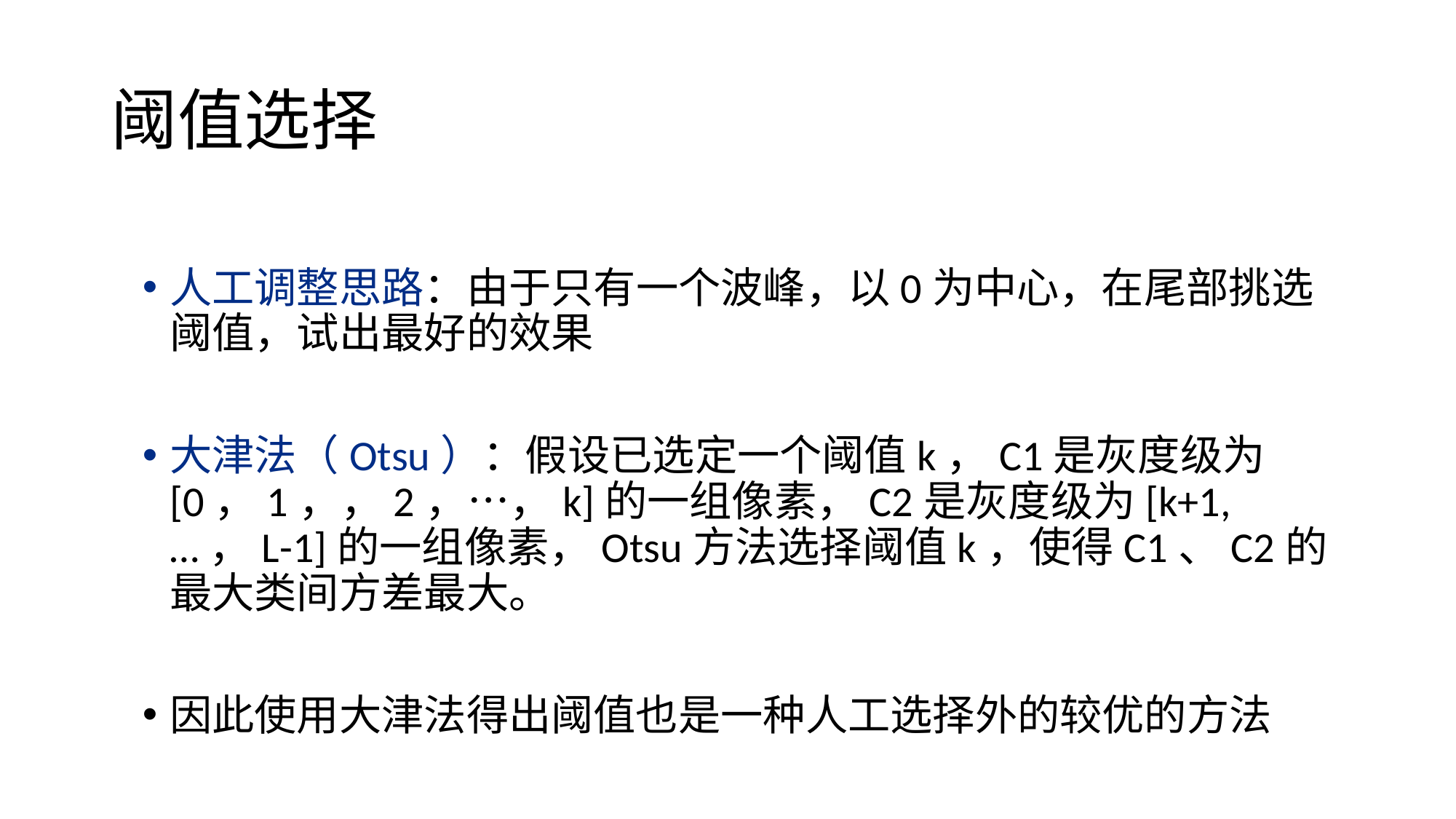

# 阈值选择
人工调整思路：由于只有一个波峰，以0为中心，在尾部挑选阈值，试出最好的效果

大津法（Otsu）：假设已选定一个阈值k，C1是灰度级为[0，1，，2，…，k]的一组像素，C2是灰度级为[k+1,…，L-1]的一组像素，Otsu方法选择阈值k，使得C1、C2的最大类间方差最大。

因此使用大津法得出阈值也是一种人工选择外的较优的方法